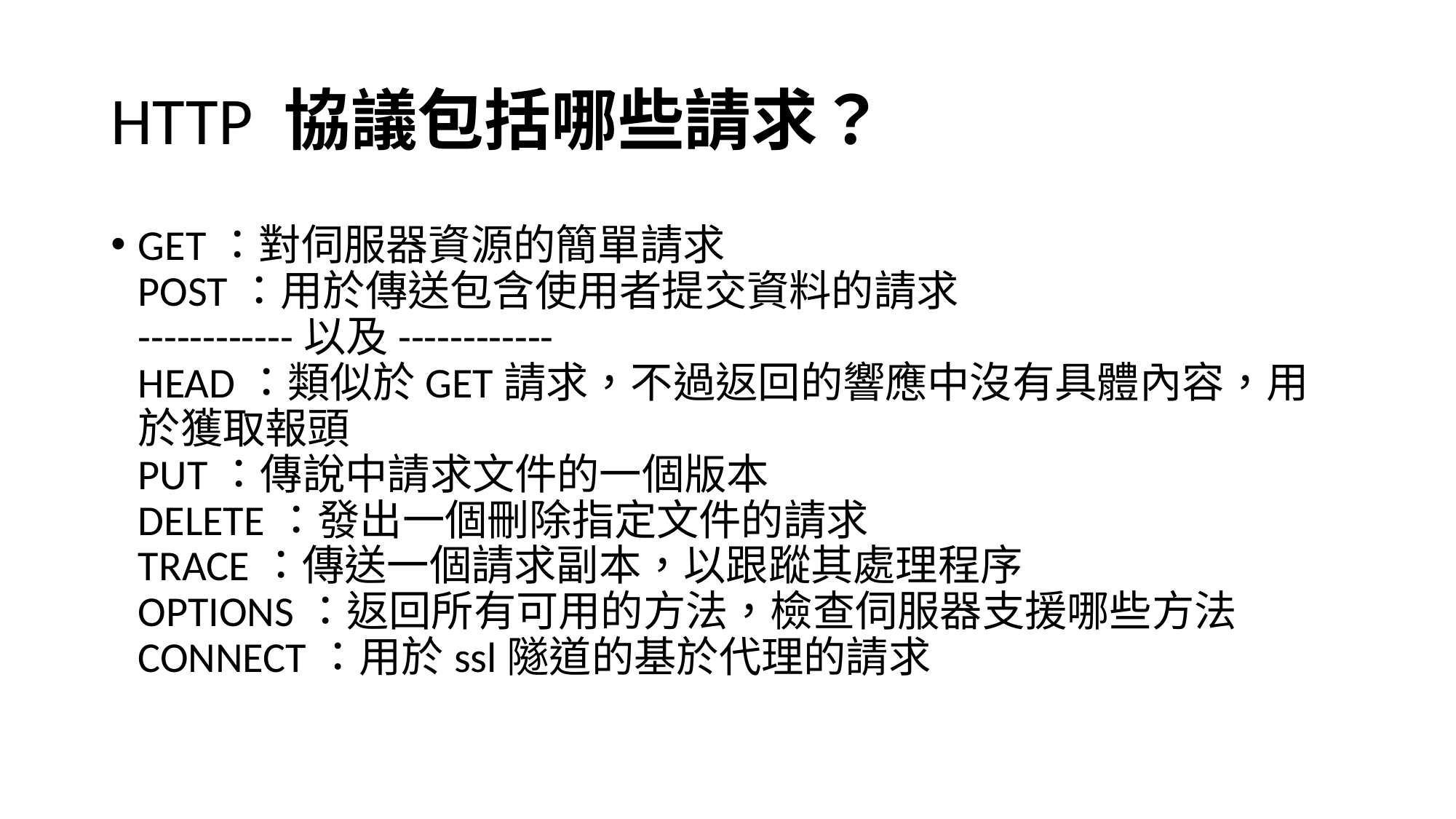

# HTTP 協議包括哪些請求？
GET：對伺服器資源的簡單請求
POST：用於傳送包含使用者提交資料的請求
------------以及------------
HEAD：類似於GET請求，不過返回的響應中沒有具體內容，用於獲取報頭
PUT：傳說中請求文件的一個版本
DELETE：發出一個刪除指定文件的請求
TRACE：傳送一個請求副本，以跟蹤其處理程序
OPTIONS：返回所有可用的方法，檢查伺服器支援哪些方法
CONNECT：用於ssl隧道的基於代理的請求